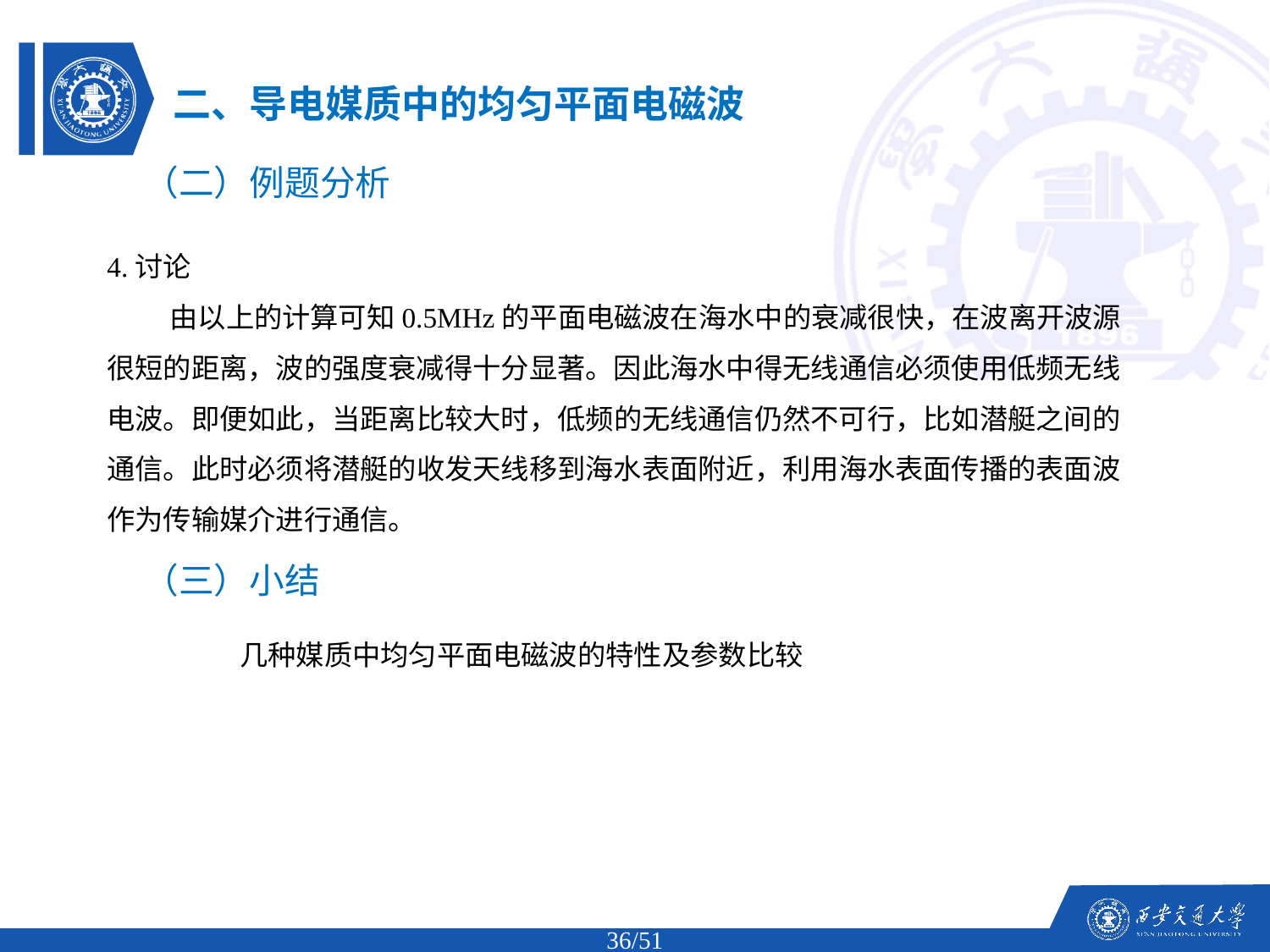

二、导电媒质中的均匀平面电磁波
（二）例题分析

4.讨论
   由以上的计算可知0.5MHz的平面电磁波在海水中的衰减很快，在波离开波源很短的距离，波的强度衰减得十分显著。因此海水中得无线通信必须使用低频无线电波。即便如此，当距离比较大时，低频的无线通信仍然不可行，比如潜艇之间的通信。此时必须将潜艇的收发天线移到海水表面附近，利用海水表面传播的表面波作为传输媒介进行通信。
（三）小结

几种媒质中均匀平面电磁波的特性及参数比较